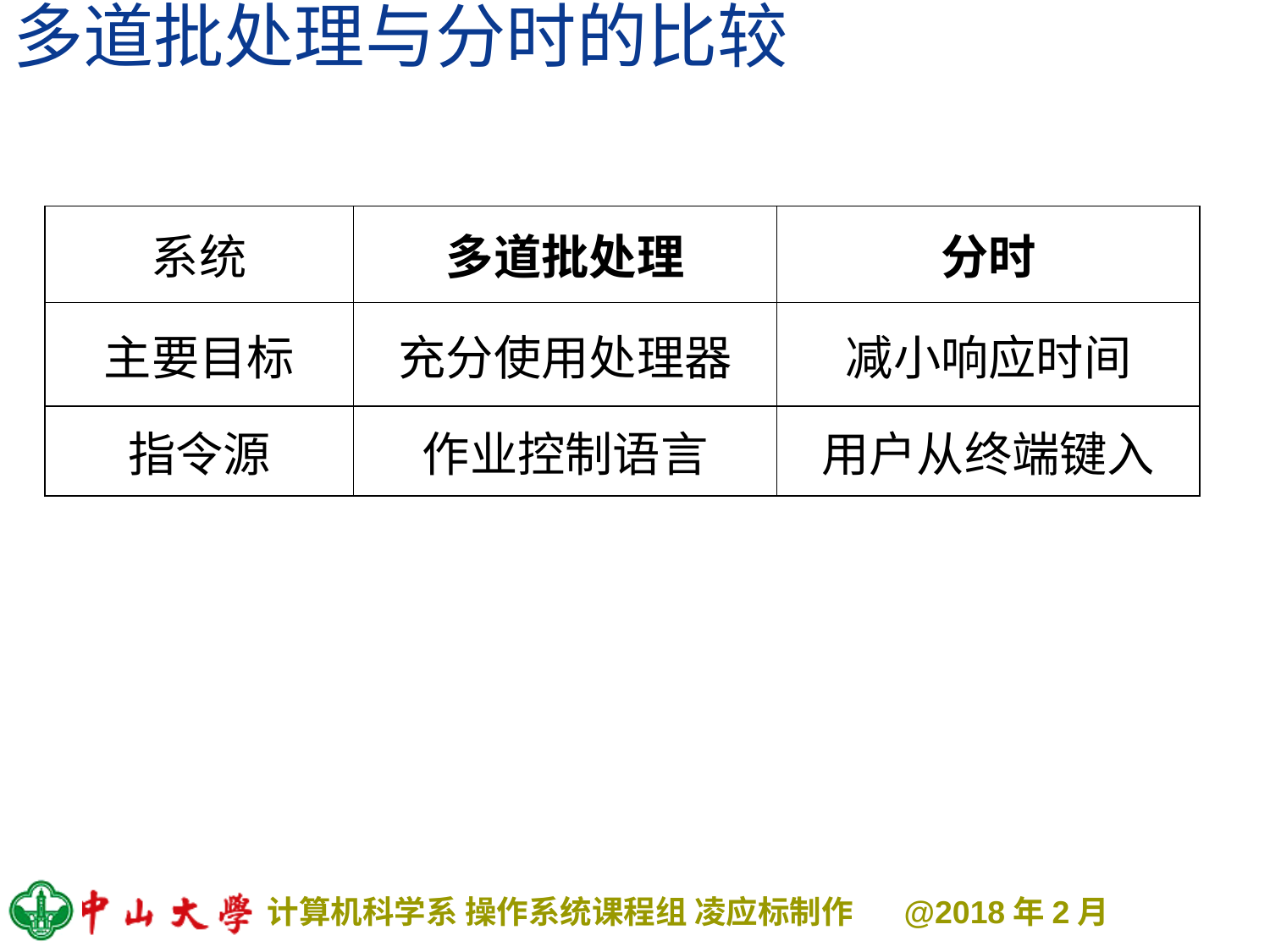

# 多道批处理与分时的比较
| 系统 | 多道批处理 | 分时 |
| --- | --- | --- |
| 主要目标 | 充分使用处理器 | 减小响应时间 |
| 指令源 | 作业控制语言 | 用户从终端键入 |